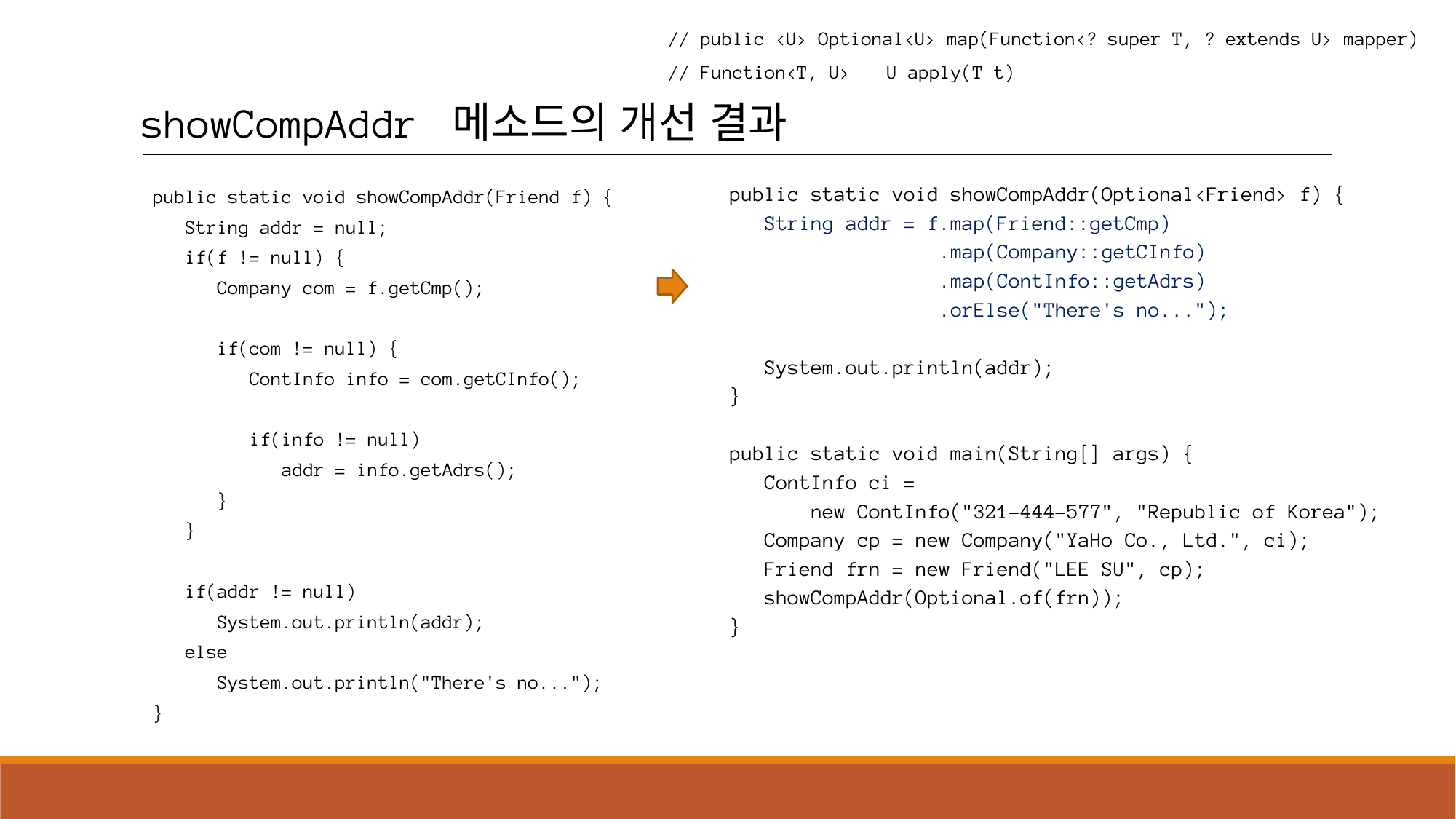

// public <U> Optional<U> map(Function<? super T, ? extends U> mapper)
// Function<T, U> 	U apply(T t)
showCompAddr 메소드의 개선 결과
public static void showCompAddr(Friend f) {
   String addr = null;
   if(f != null) {
      Company com = f.getCmp();

      if(com != null) {
         ContInfo info = com.getCInfo();

         if(info != null)
            addr = info.getAdrs();
      }
   }

   if(addr != null)
      System.out.println(addr);
   else
      System.out.println("There's no...");
}
public static void showCompAddr(Optional<Friend> f) {
   String addr = f.map(Friend::getCmp)
                  .map(Company::getCInfo)
                  .map(ContInfo::getAdrs)
                  .orElse("There's no...");

   System.out.println(addr);
}

public static void main(String[] args) {
   ContInfo ci =
       new ContInfo("321-444-577", "Republic of Korea");
   Company cp = new Company("YaHo Co., Ltd.", ci);
   Friend frn = new Friend("LEE SU", cp);
   showCompAddr(Optional.of(frn));
}